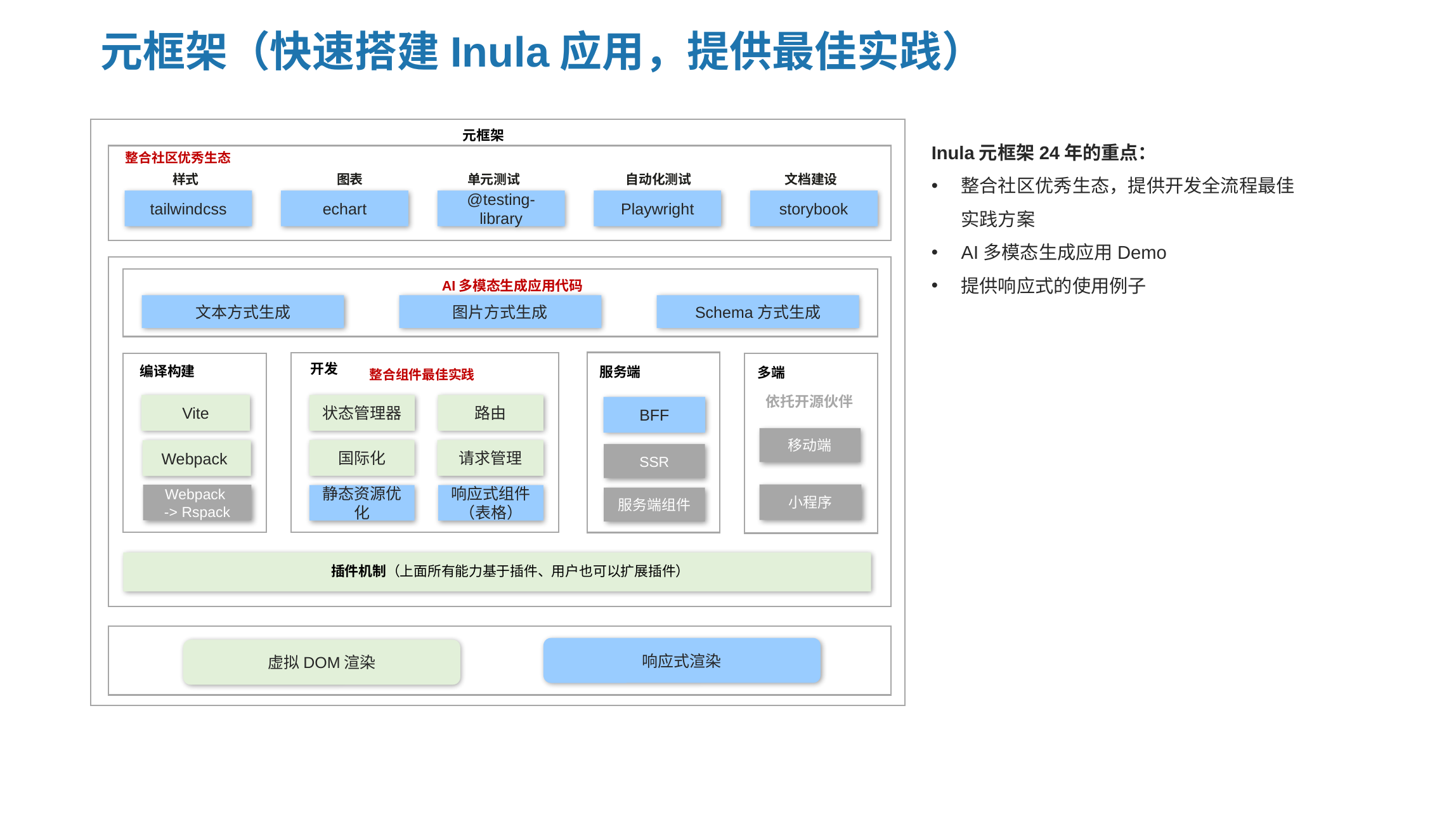

元框架（快速搭建Inula应用，提供最佳实践）

元框架
Inula元框架24年的重点：
整合社区优秀生态，提供开发全流程最佳实践方案
AI多模态生成应用Demo
提供响应式的使用例子
整合社区优秀生态

样式
图表
单元测试
自动化测试
文档建设
tailwindcss
echart
@testing-library
Playwright
storybook

AI多模态生成应用代码
文本方式生成
图片方式生成
Schema方式生成

开发
编译构建
服务端
多端
整合组件最佳实践
依托开源伙伴
Vite
状态管理器
路由
BFF
移动端
国际化
请求管理
Webpack
SSR
小程序
Webpack
-> Rspack
静态资源优化
响应式组件（表格）
服务端组件

插件机制（上面所有能力基于插件、用户也可以扩展插件）

响应式渲染
虚拟DOM渲染